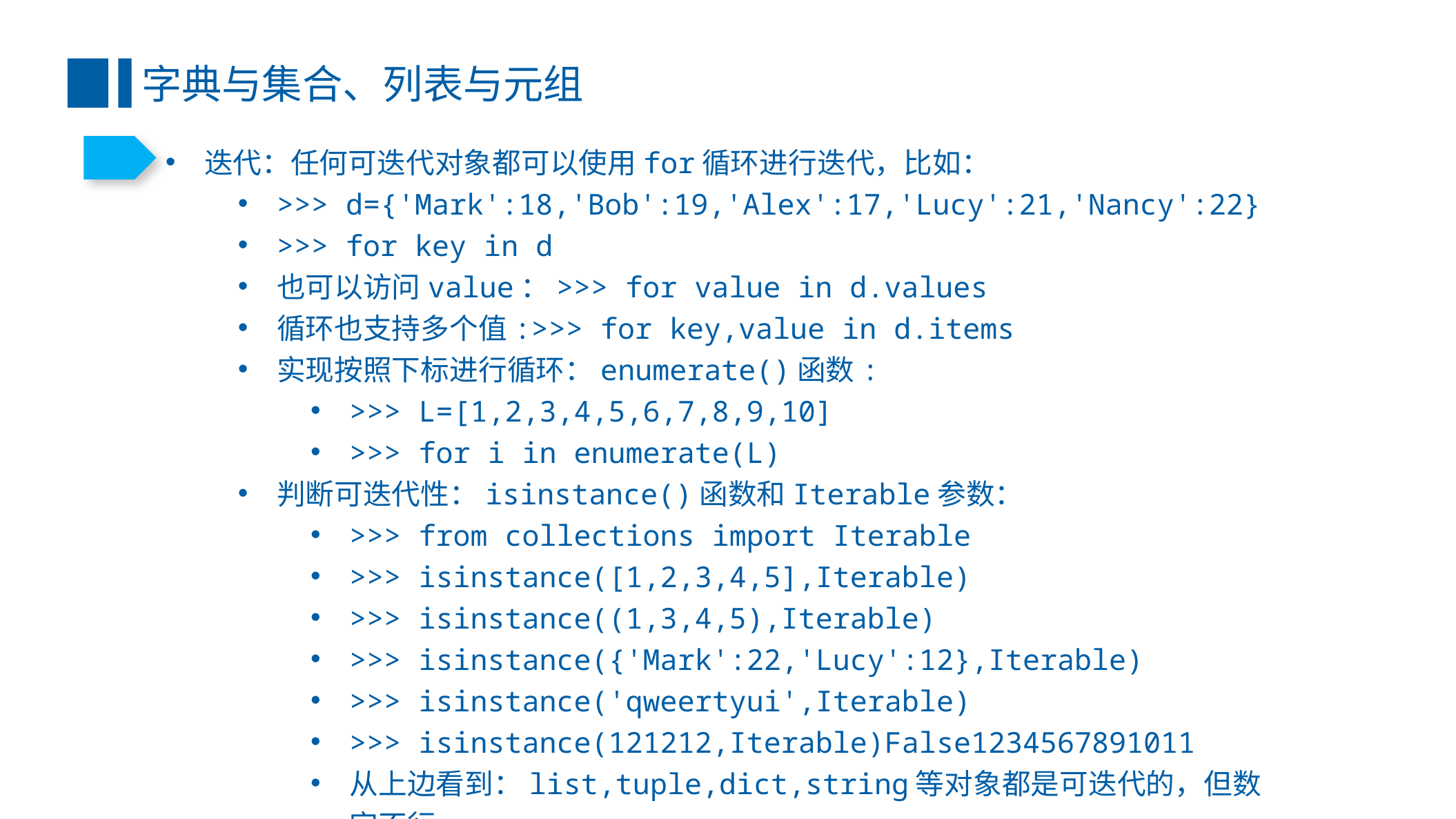

字典与集合、列表与元组

迭代：任何可迭代对象都可以使用for循环进行迭代，比如：
>>> d={'Mark':18,'Bob':19,'Alex':17,'Lucy':21,'Nancy':22}
>>> for key in d
也可以访问value：>>> for value in d.values
循环也支持多个值:>>> for key,value in d.items
实现按照下标进行循环：enumerate()函数:
>>> L=[1,2,3,4,5,6,7,8,9,10]
>>> for i in enumerate(L)
判断可迭代性：isinstance()函数和Iterable参数：
>>> from collections import Iterable
>>> isinstance([1,2,3,4,5],Iterable)
>>> isinstance((1,3,4,5),Iterable)
>>> isinstance({'Mark':22,'Lucy':12},Iterable)
>>> isinstance('qweertyui',Iterable)
>>> isinstance(121212,Iterable)False1234567891011
从上边看到：list,tuple,dict,string等对象都是可迭代的，但数字不行。